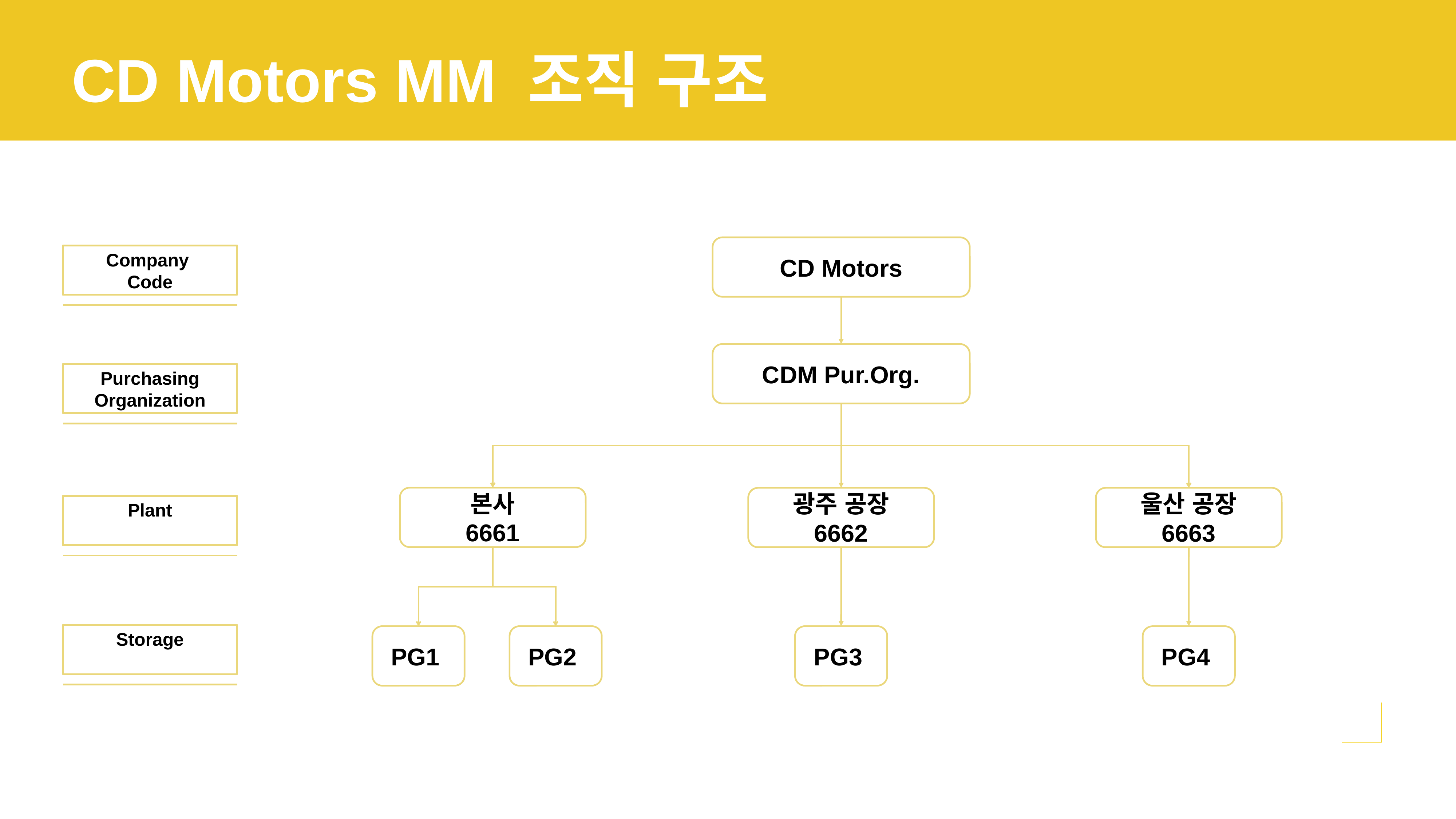

# CD Motors MM 조직 구조
CD Motors
Company
Code
CDM Pur.Org.
Purchasing
Organization
본사
6661
광주 공장
6662
울산 공장
6663
Plant

Storage

PG2
PG1
PG3
PG4